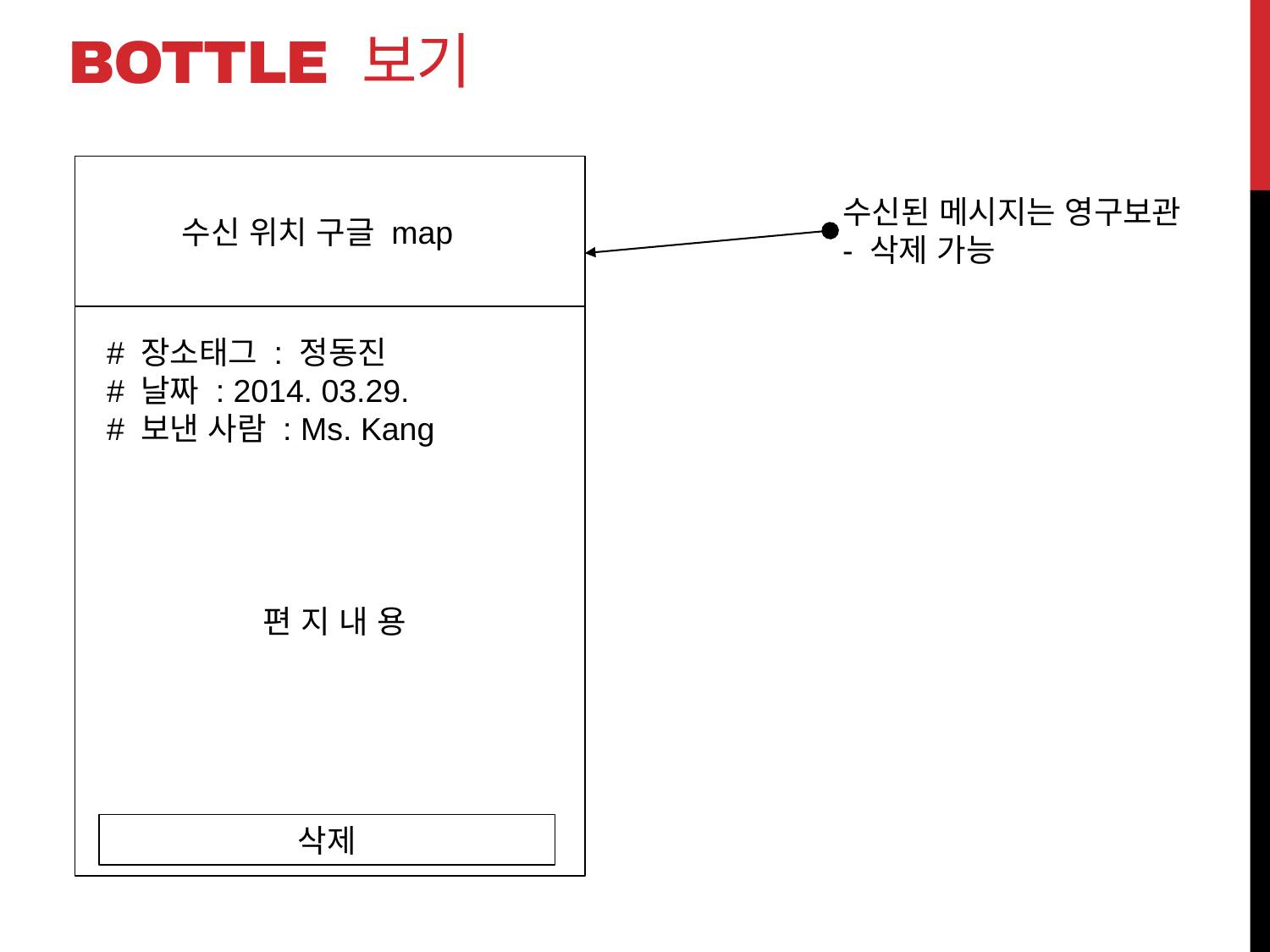

# Bottle 보기

수신된 메시지는 영구보관
- 삭제 가능
수신 위치 구글 map
# 장소태그 : 정동진
# 날짜 : 2014. 03.29.
# 보낸 사람 : Ms. Kang
편 지 내 용
삭제